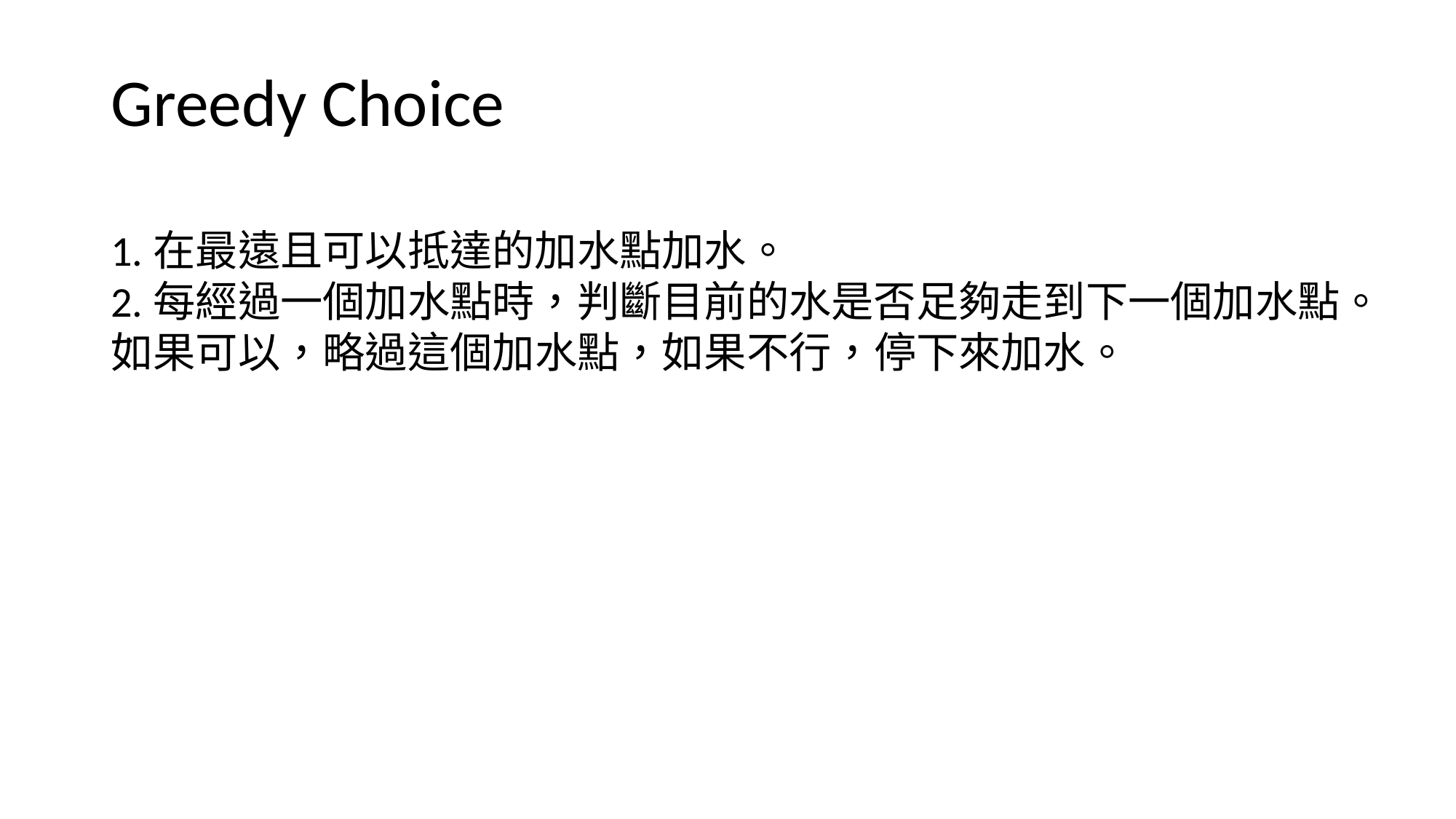

# Greedy Choice
1.在最遠且可以抵達的加水點加水。
2.每經過一個加水點時，判斷目前的水是否足夠走到下一個加水點。
如果可以，略過這個加水點，如果不行，停下來加水。